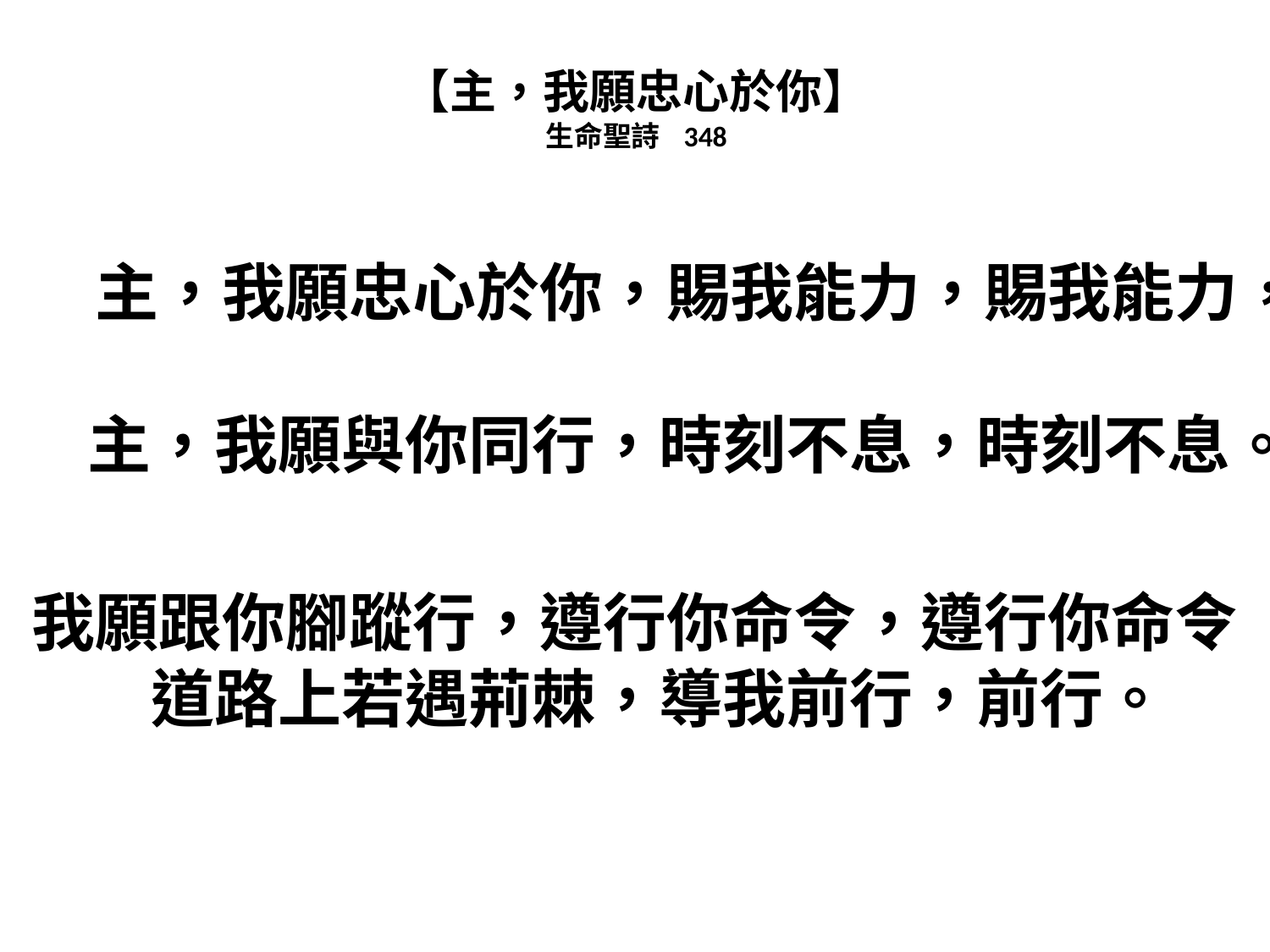

# 【主，我願忠心於你】 生命聖詩   348
    主，我願忠心於你，賜我能力，賜我能力，
主，我願與你同行，時刻不息，時刻不息。

我願跟你腳蹤行，遵行你命令，遵行你命令
道路上若遇荊棘，導我前行，前行。